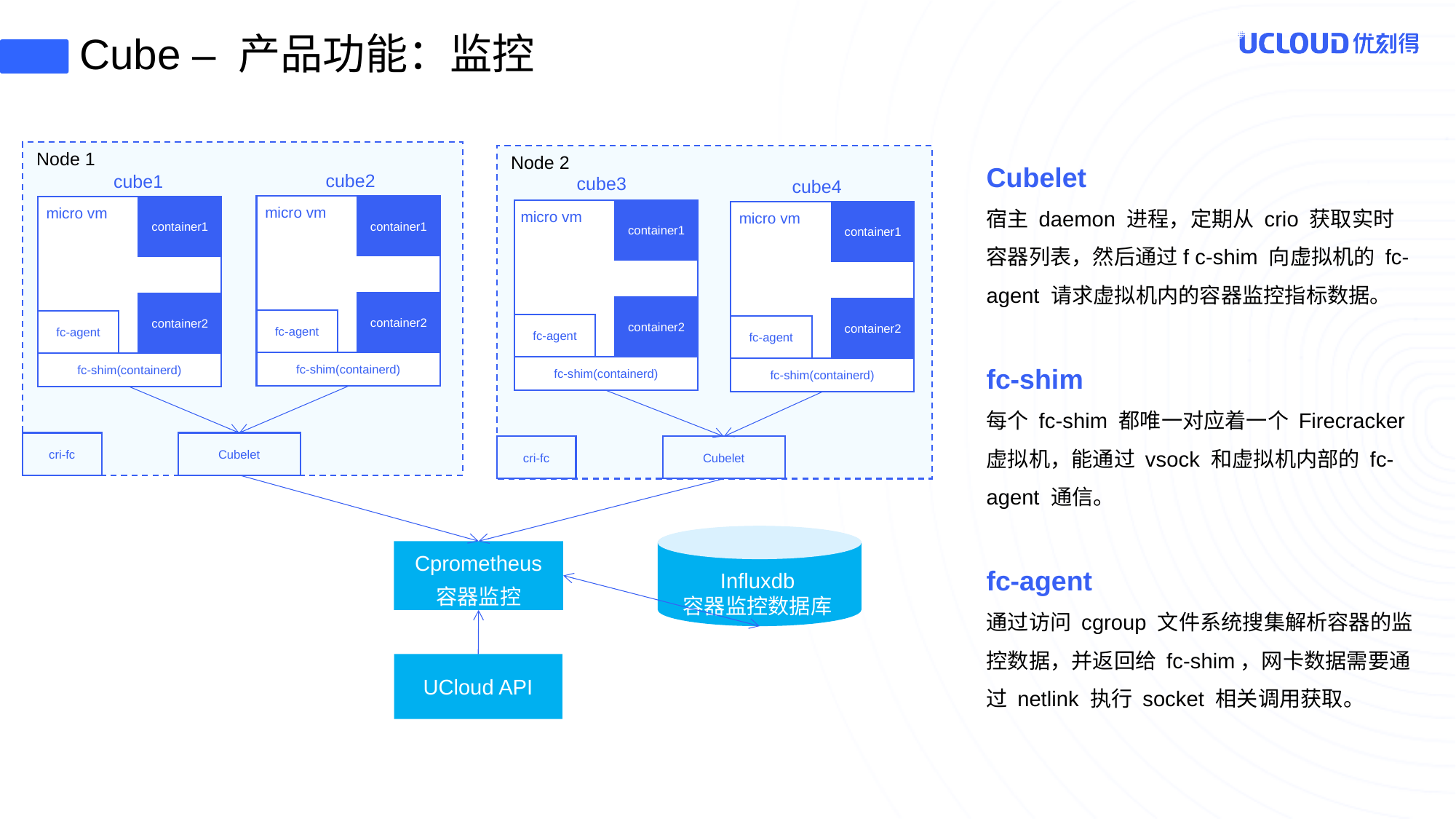

Cube – 产品功能：监控

Cubelet
宿主 daemon 进程，定期从 crio 获取实时容器列表，然后通过f c-shim 向虚拟机的 fc-agent 请求虚拟机内的容器监控指标数据。

fc-shim
每个 fc-shim 都唯一对应着一个 Firecracker 虚拟机，能通过 vsock 和虚拟机内部的 fc-agent 通信。

fc-agent
通过访问 cgroup 文件系统搜集解析容器的监控数据，并返回给 fc-shim，网卡数据需要通过 netlink 执行 socket 相关调用获取。

Node 1
cube2

container1
micro vm
container2
fc-agent
fc-shim(containerd)
cube1

container1
micro vm
container2
fc-agent
fc-shim(containerd)
cri-fc
Cubelet

Node 2
cube3

container1
micro vm
container2
fc-agent
fc-shim(containerd)
cube4

container1
micro vm
container2
fc-agent
fc-shim(containerd)
cri-fc
Cubelet

Influxdb
容器监控数据库
Cprometheus
容器监控
UCloud API